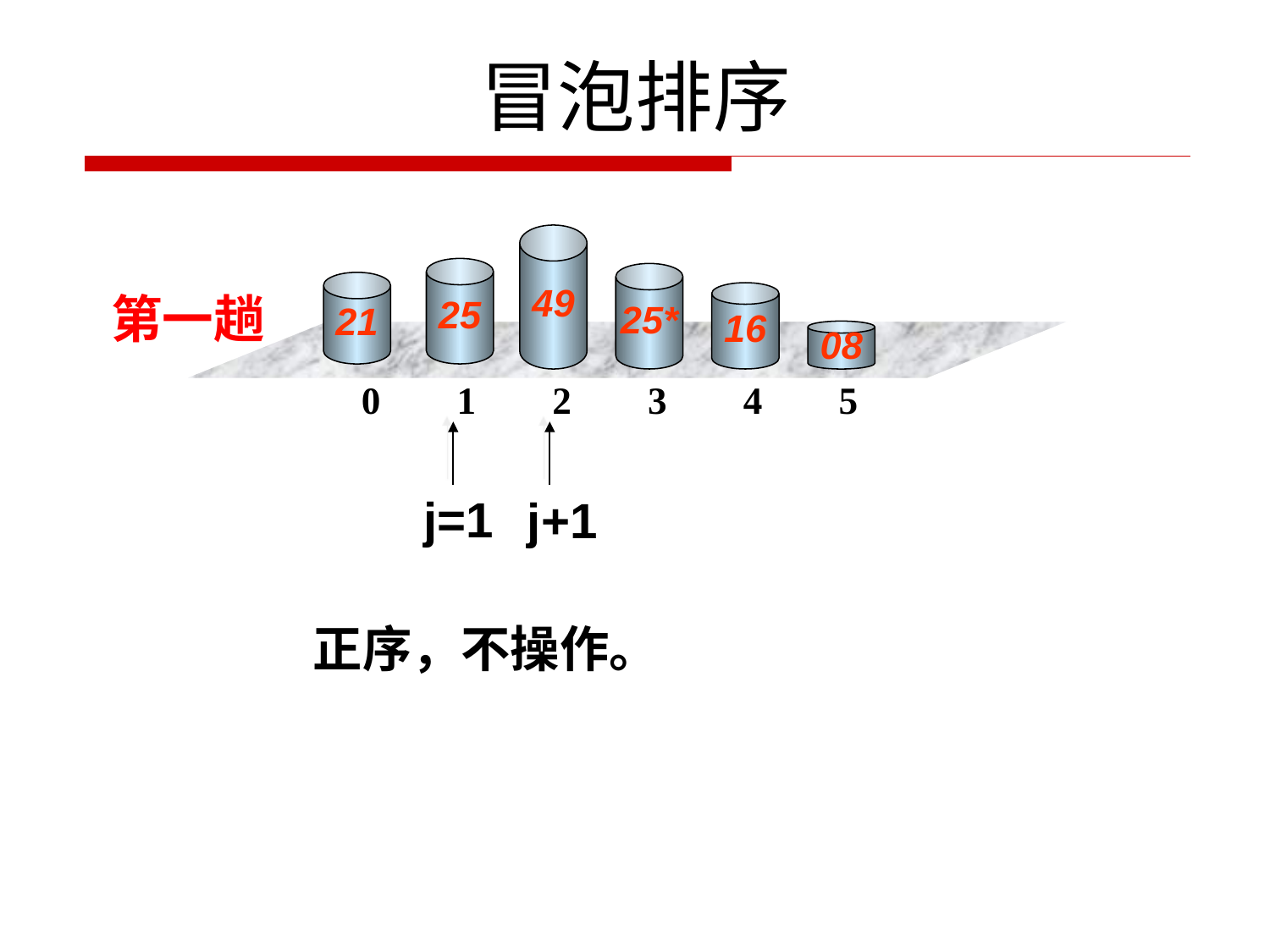

冒泡排序

49
25*
16
第一趟

08
0        1        2        3        4        5
25
21
j=1
j+1
正序，不操作。